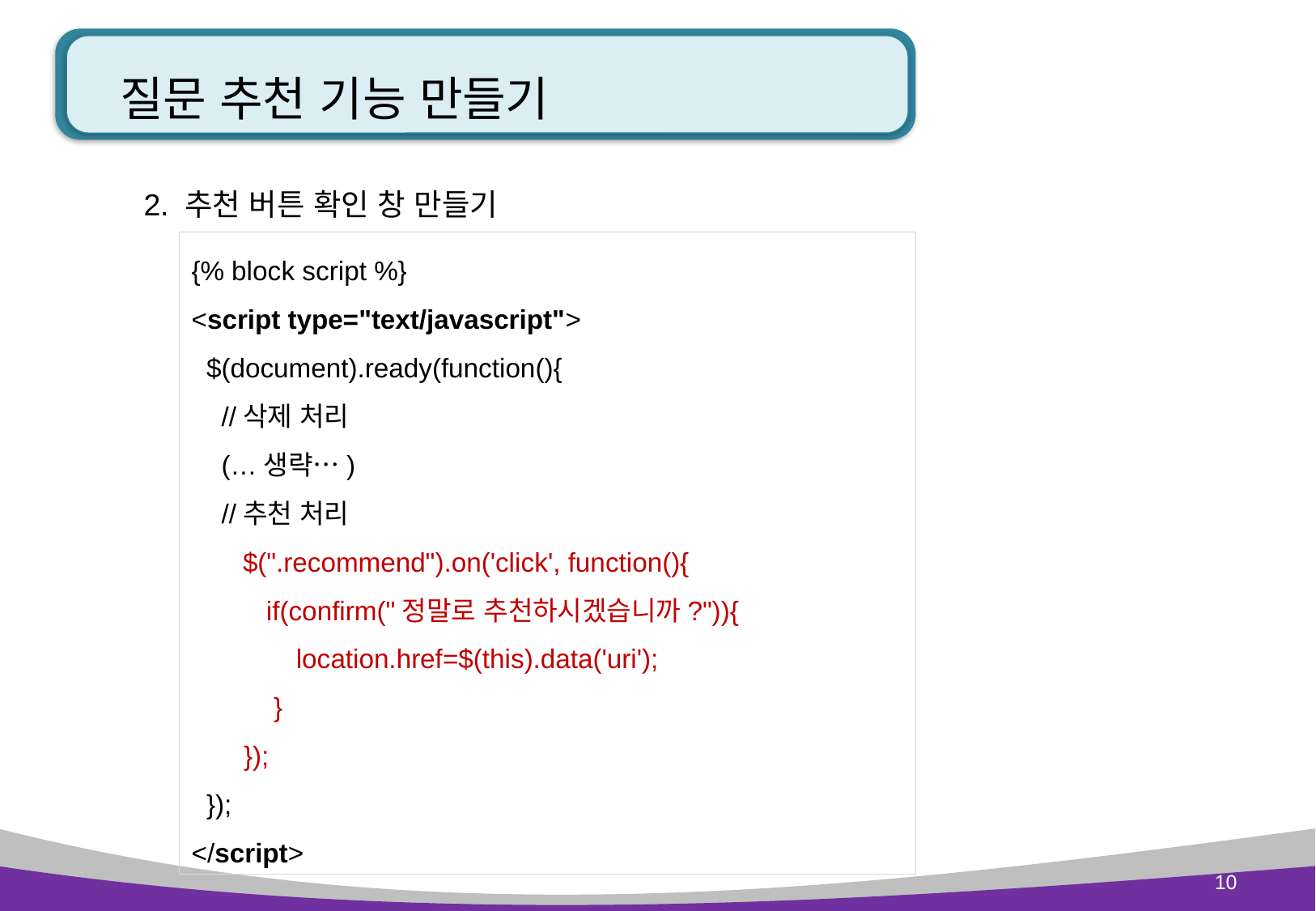

# 질문 추천 기능 만들기
2. 추천 버튼 확인 창 만들기
{% block script %}
<script type="text/javascript">
  $(document).ready(function(){
    //삭제 처리
    (…생략…)
    //추천 처리
      $(".recommend").on('click', function(){
          if(confirm("정말로 추천하시겠습니까?")){
              location.href=$(this).data('uri');
           }
       });
  });
</script>
10